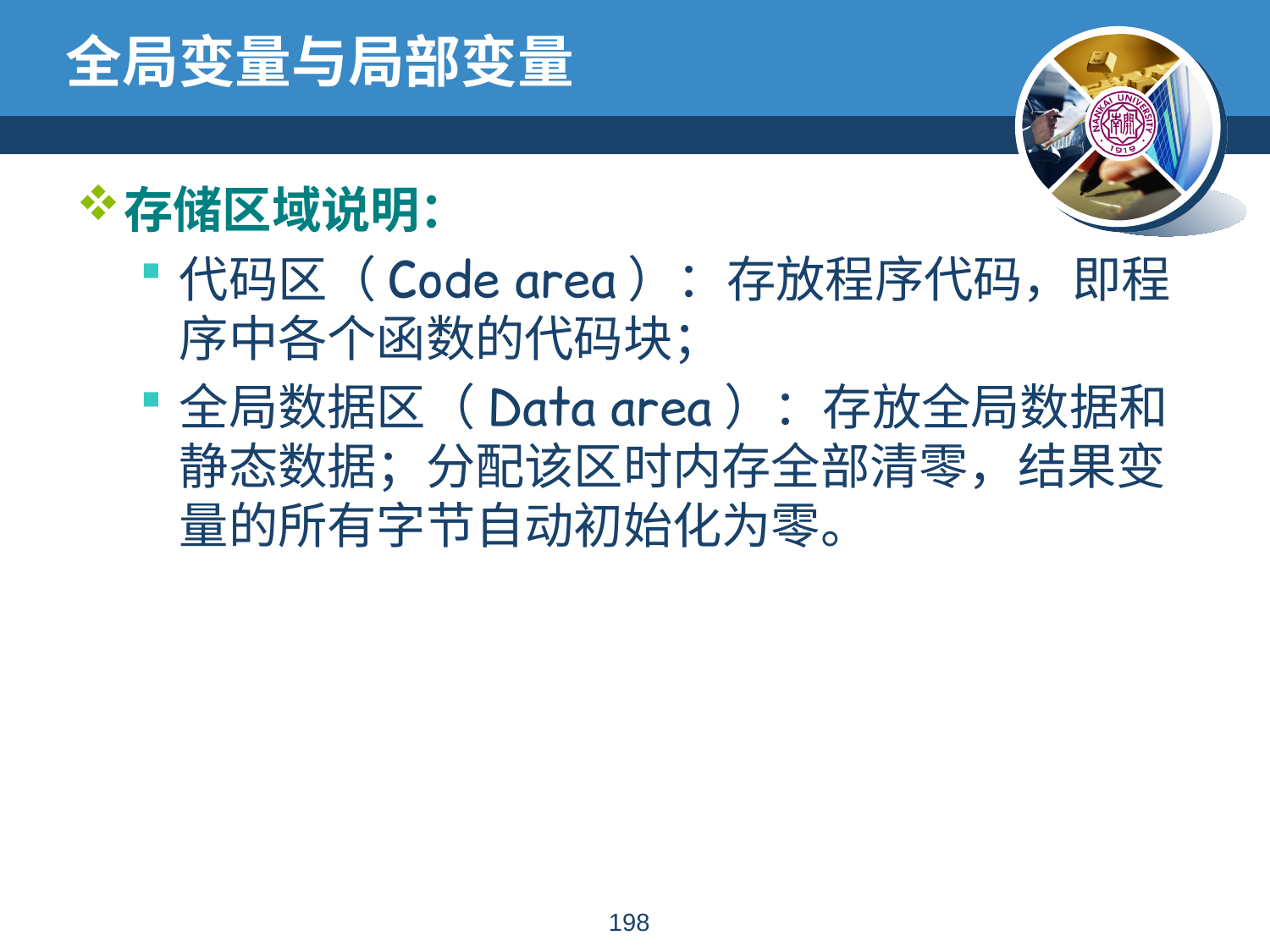

# 全局变量与局部变量
存储区域说明：
代码区（Code area）：存放程序代码，即程序中各个函数的代码块；
全局数据区（Data area）：存放全局数据和静态数据；分配该区时内存全部清零，结果变量的所有字节自动初始化为零。
198